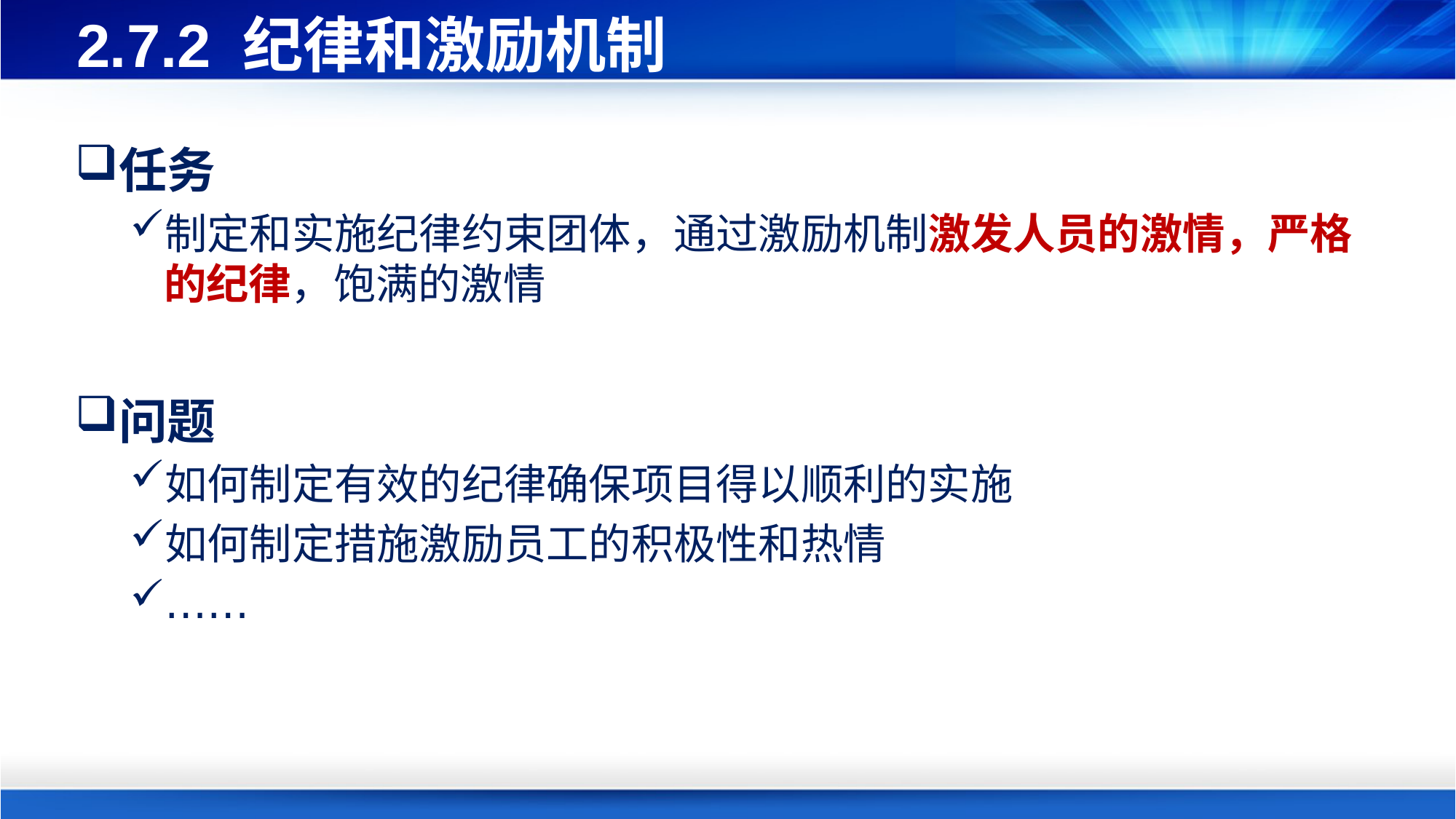

# 2.7.2 纪律和激励机制
任务
制定和实施纪律约束团体，通过激励机制激发人员的激情，严格的纪律，饱满的激情

问题
如何制定有效的纪律确保项目得以顺利的实施
如何制定措施激励员工的积极性和热情
……